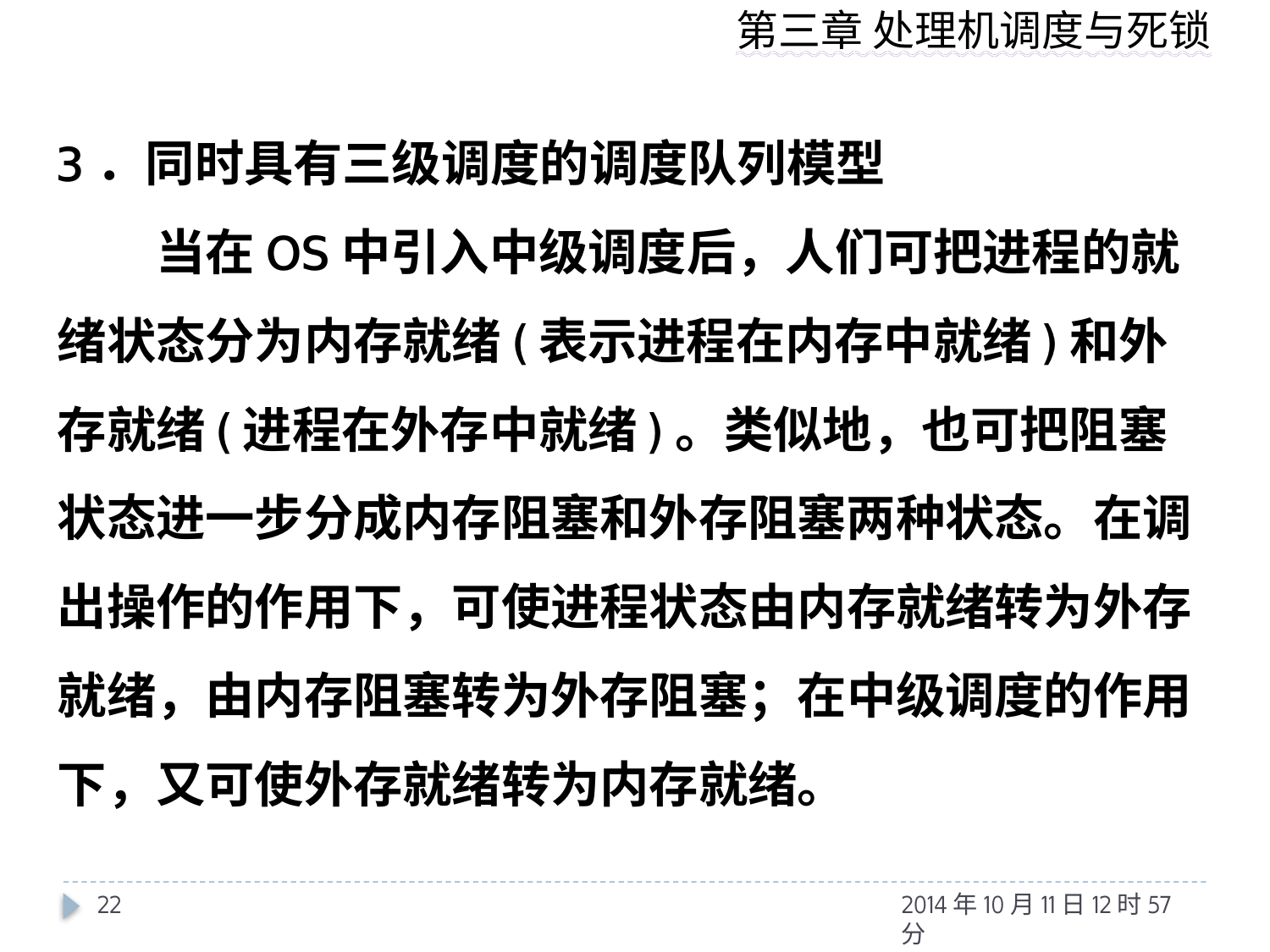

3．同时具有三级调度的调度队列模型
　　当在OS中引入中级调度后，人们可把进程的就绪状态分为内存就绪(表示进程在内存中就绪)和外存就绪(进程在外存中就绪)。类似地，也可把阻塞状态进一步分成内存阻塞和外存阻塞两种状态。在调出操作的作用下，可使进程状态由内存就绪转为外存就绪，由内存阻塞转为外存阻塞；在中级调度的作用下，又可使外存就绪转为内存就绪。
22
2014年10月11日12时57分